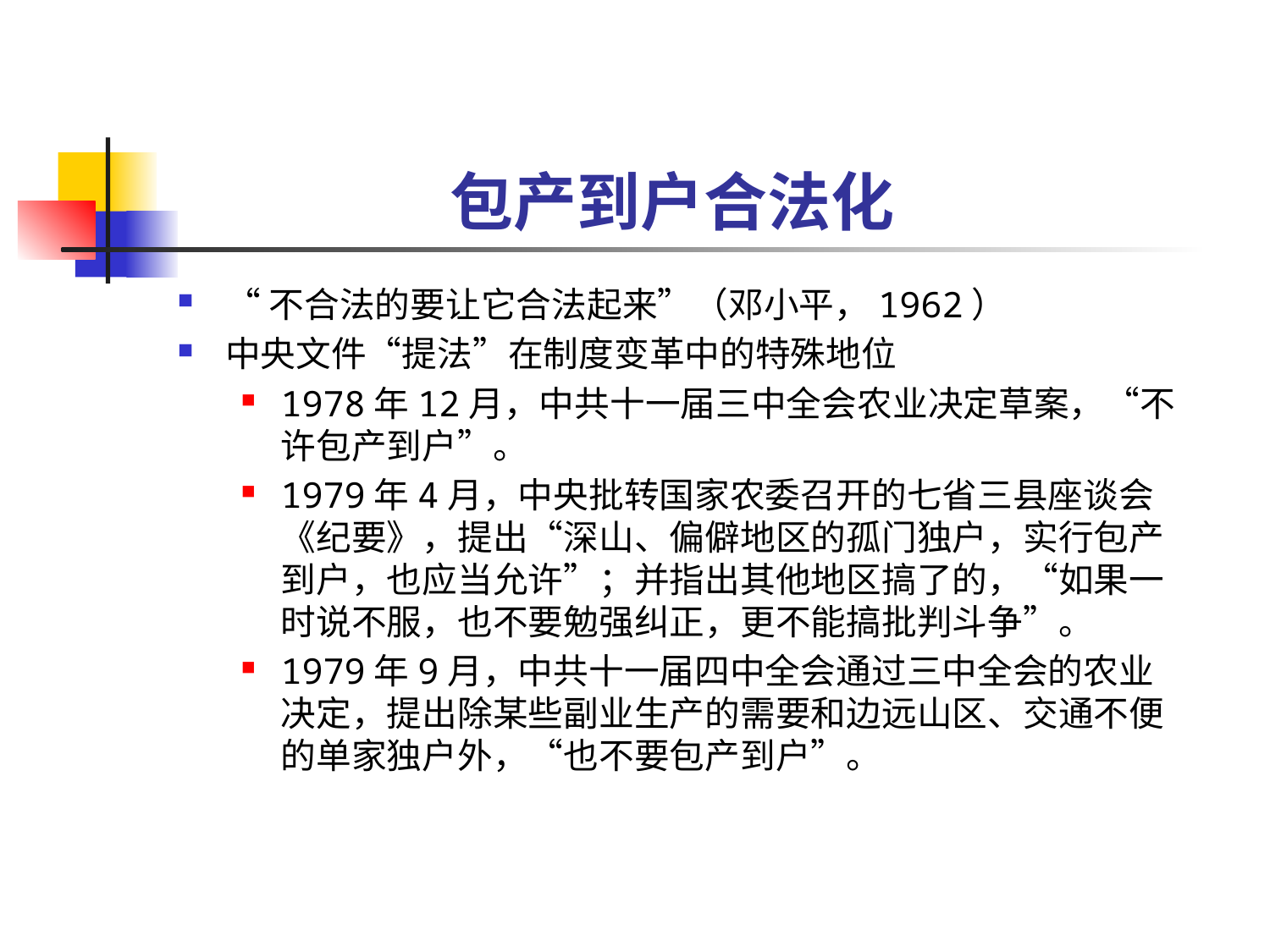

# 包产到户合法化
“不合法的要让它合法起来”（邓小平，1962）
中央文件“提法”在制度变革中的特殊地位
1978年12月，中共十一届三中全会农业决定草案，“不许包产到户”。
1979年4月，中央批转国家农委召开的七省三县座谈会《纪要》，提出“深山、偏僻地区的孤门独户，实行包产到户，也应当允许”；并指出其他地区搞了的，“如果一时说不服，也不要勉强纠正，更不能搞批判斗争”。
1979年9月，中共十一届四中全会通过三中全会的农业决定，提出除某些副业生产的需要和边远山区、交通不便的单家独户外，“也不要包产到户”。